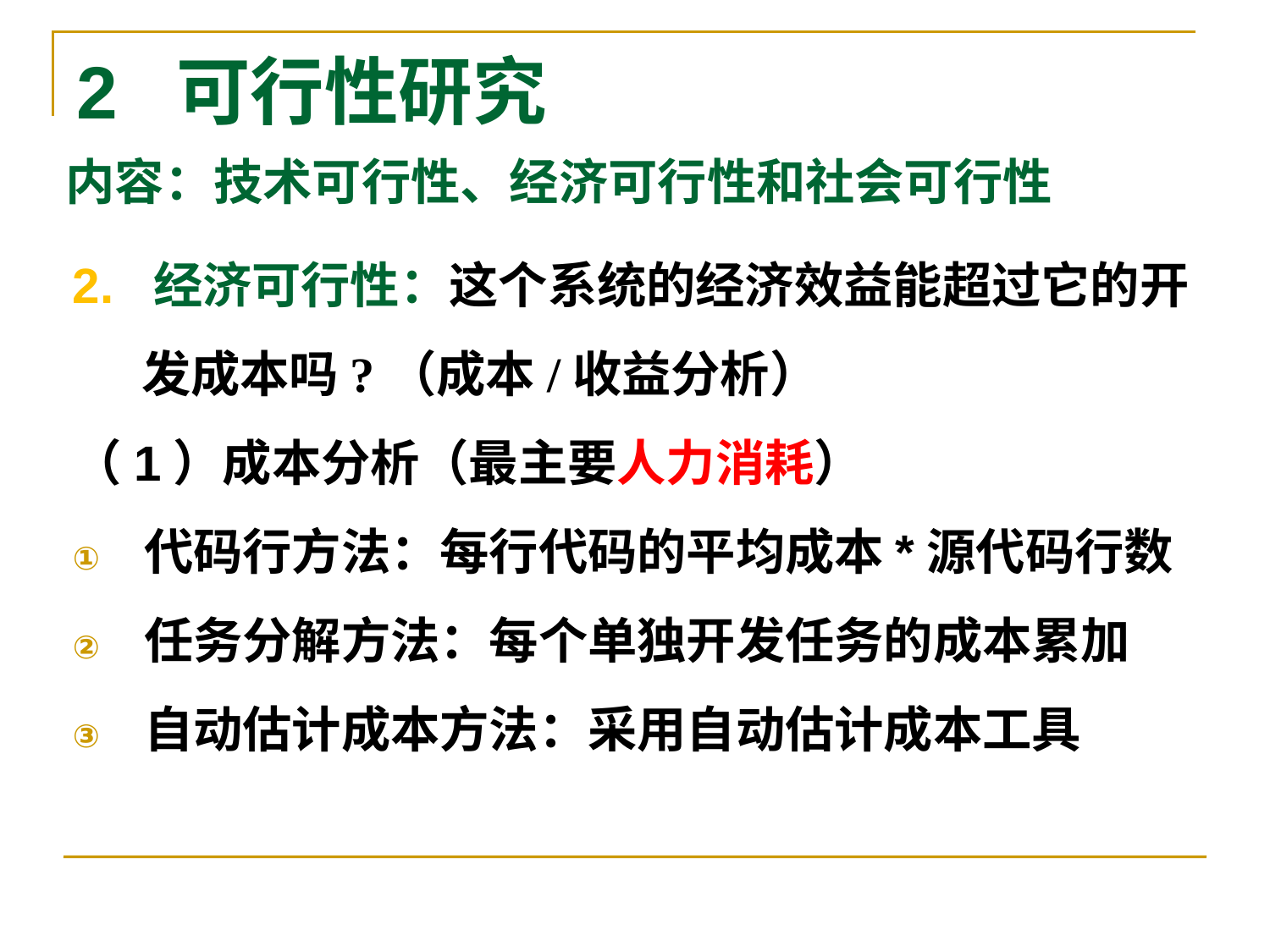

# 2  可行性研究
内容：技术可行性、经济可行性和社会可行性
2.  经济可行性：这个系统的经济效益能超过它的开发成本吗?（成本/收益分析）
（1）成本分析（最主要人力消耗）
代码行方法：每行代码的平均成本*源代码行数
任务分解方法：每个单独开发任务的成本累加
自动估计成本方法：采用自动估计成本工具